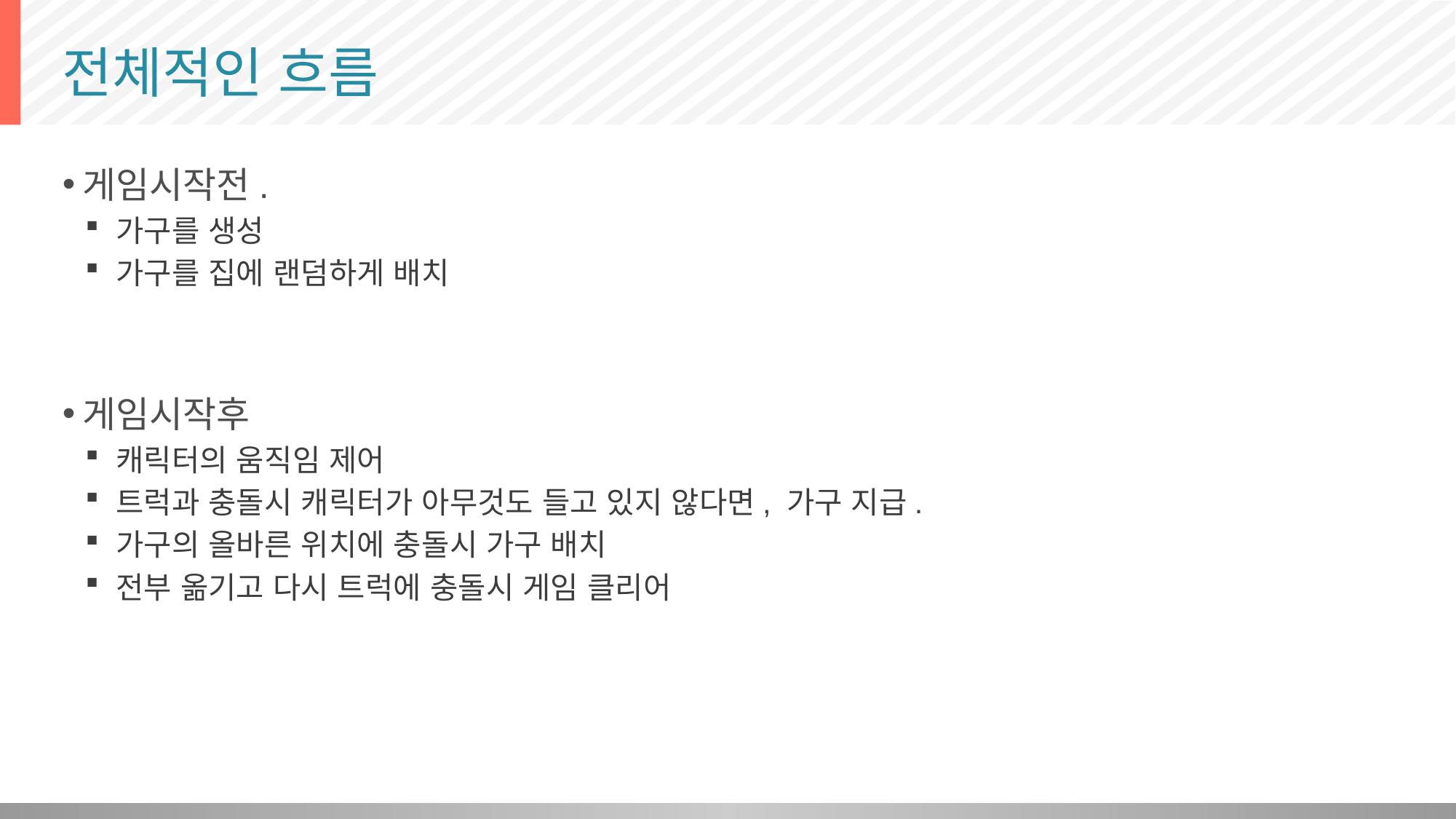

# 전체적인 흐름
게임시작전.
가구를 생성
가구를 집에 랜덤하게 배치

게임시작후
캐릭터의 움직임 제어
트럭과 충돌시 캐릭터가 아무것도 들고 있지 않다면, 가구 지급.
가구의 올바른 위치에 충돌시 가구 배치
전부 옮기고 다시 트럭에 충돌시 게임 클리어